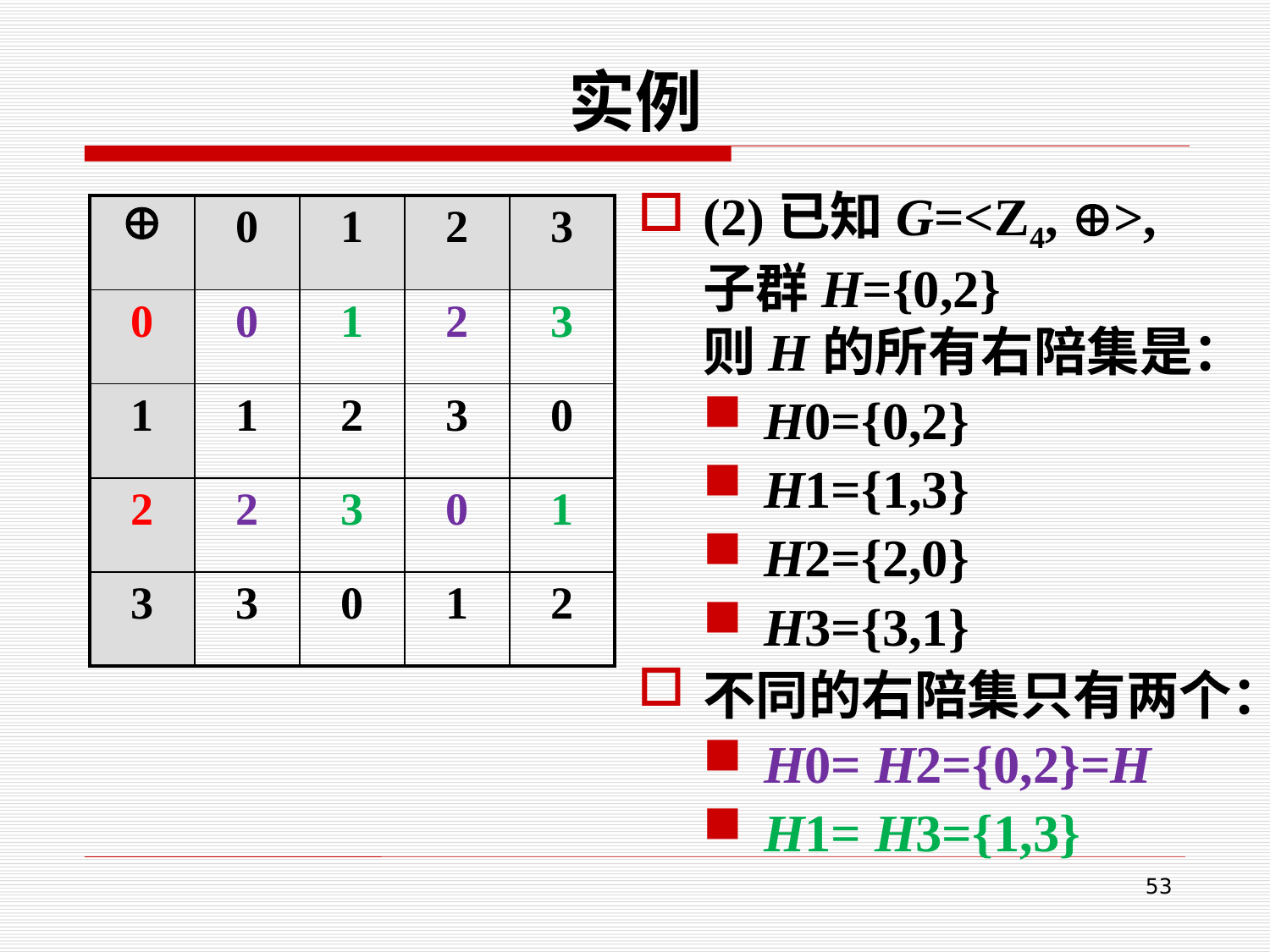

# 实例
(2)已知G=<Z4, ⊕>,
子群H={0,2}
则H的所有右陪集是：
H0={0,2}
H1={1,3}
H2={2,0}
H3={3,1}
不同的右陪集只有两个：
H0= H2={0,2}=H
H1= H3={1,3}
| ⊕ | 0 | 1 | 2 | 3 |
| --- | --- | --- | --- | --- |
| 0 | 0 | 1 | 2 | 3 |
| 1 | 1 | 2 | 3 | 0 |
| 2 | 2 | 3 | 0 | 1 |
| 3 | 3 | 0 | 1 | 2 |
53